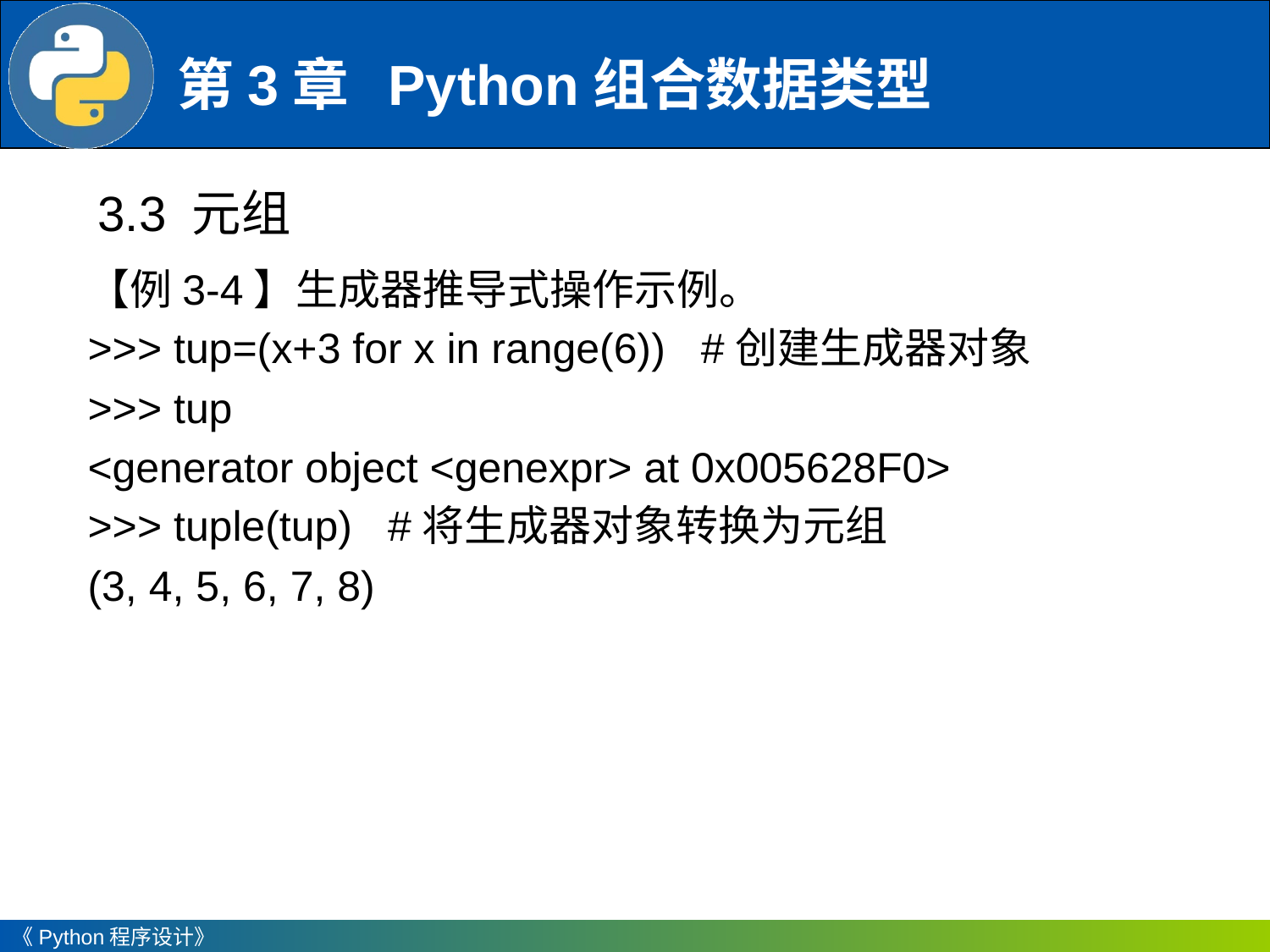

3.3 元组
【例3-4】生成器推导式操作示例。
>>> tup=(x+3 for x in range(6))   #创建生成器对象
>>> tup
<generator object <genexpr> at 0x005628F0>
>>> tuple(tup)   #将生成器对象转换为元组
(3, 4, 5, 6, 7, 8)